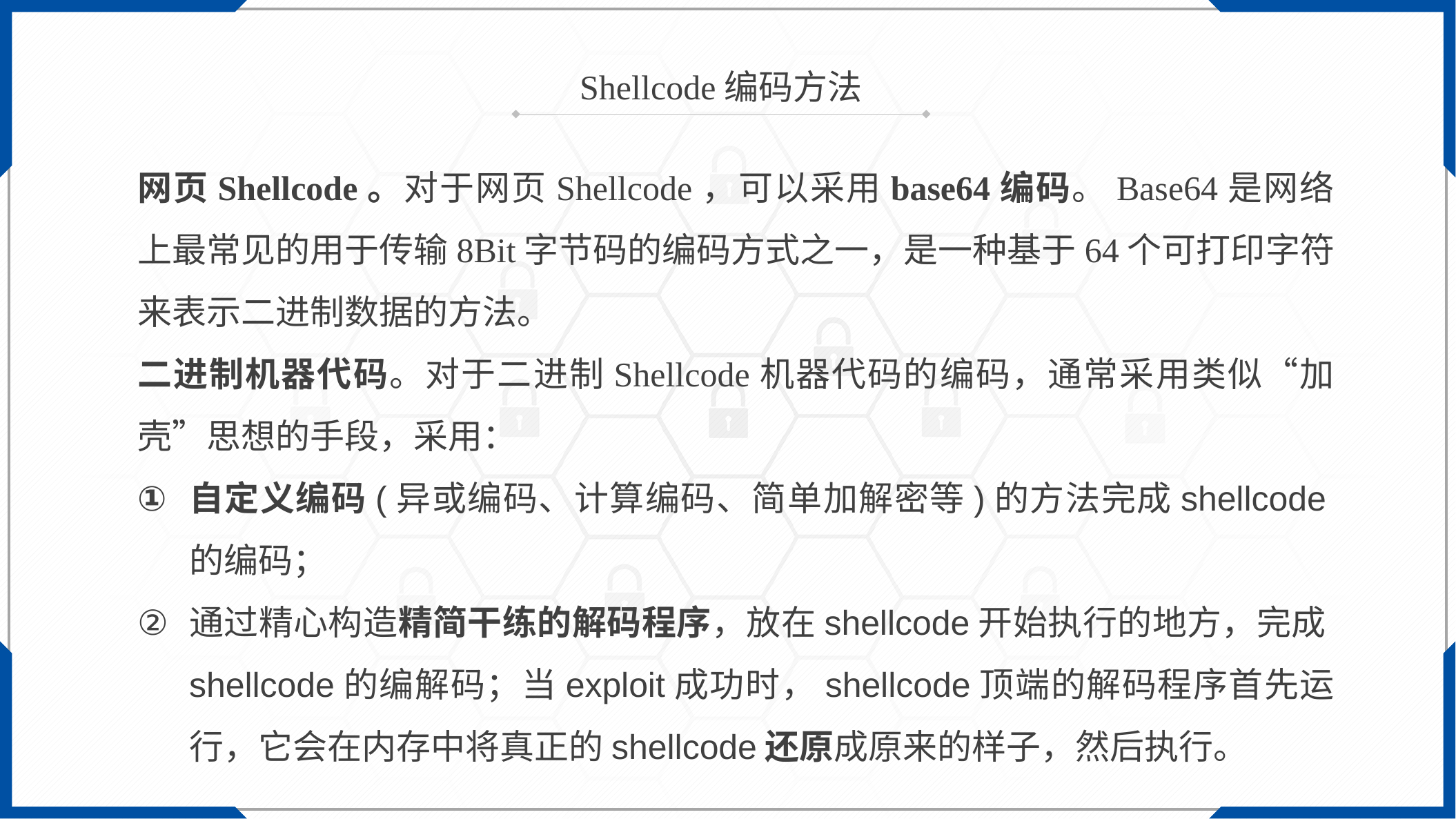

Shellcode编码方法
网页Shellcode。对于网页Shellcode，可以采用base64编码。Base64是网络上最常见的用于传输8Bit字节码的编码方式之一，是一种基于64个可打印字符来表示二进制数据的方法。
二进制机器代码。对于二进制Shellcode机器代码的编码，通常采用类似“加壳”思想的手段，采用：
自定义编码(异或编码、计算编码、简单加解密等)的方法完成shellcode的编码；
通过精心构造精简干练的解码程序，放在shellcode开始执行的地方，完成shellcode的编解码；当exploit成功时，shellcode顶端的解码程序首先运行，它会在内存中将真正的shellcode还原成原来的样子，然后执行。